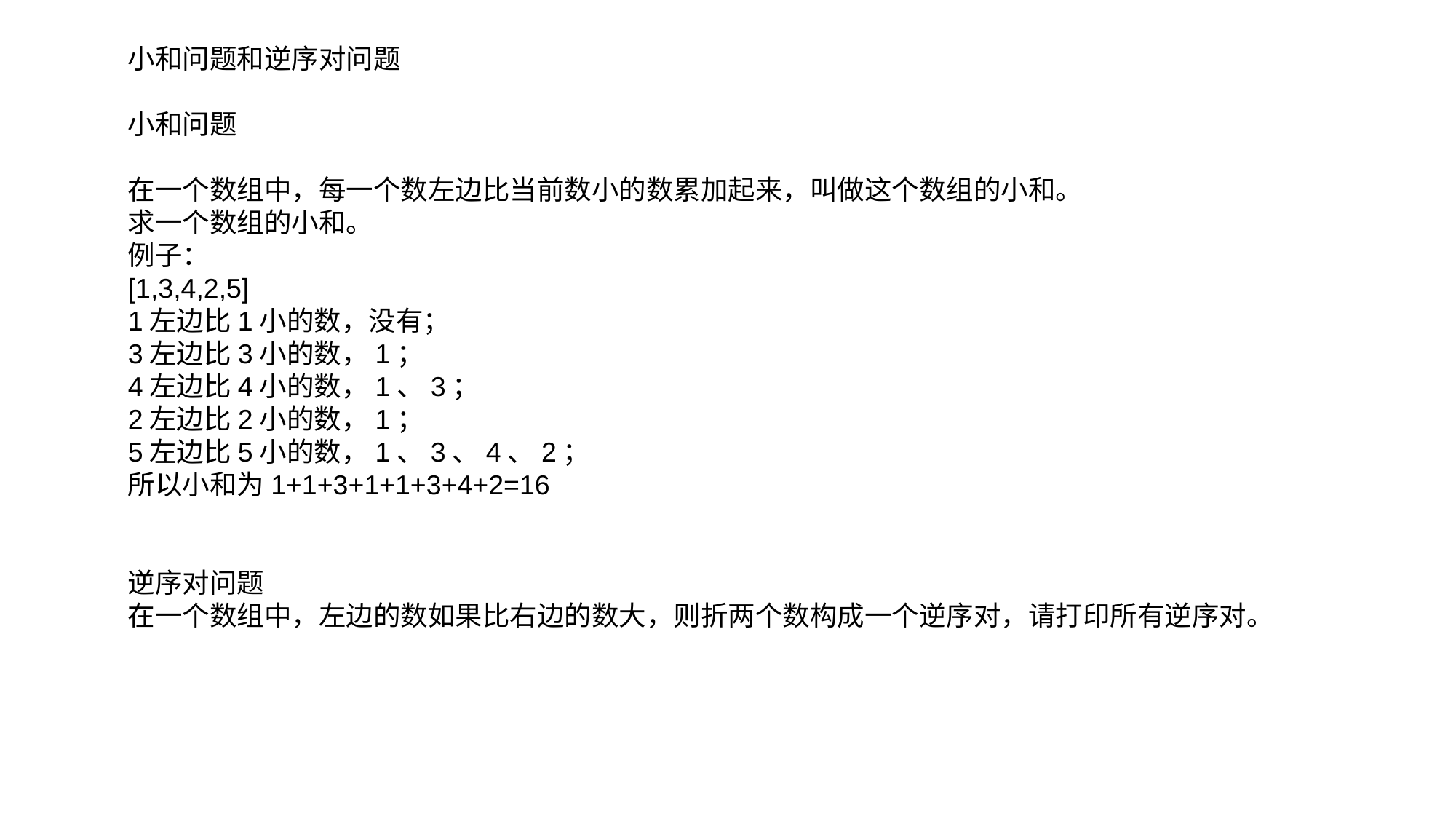

小和问题和逆序对问题

小和问题

在一个数组中，每一个数左边比当前数小的数累加起来，叫做这个数组的小和。
求一个数组的小和。
例子：
[1,3,4,2,5]
1左边比1小的数，没有；
3左边比3小的数，1；
4左边比4小的数，1、3；
2左边比2小的数，1；
5左边比5小的数，1、3、4、2；
所以小和为1+1+3+1+1+3+4+2=16

逆序对问题
在一个数组中，左边的数如果比右边的数大，则折两个数构成一个逆序对，请打印所有逆序对。